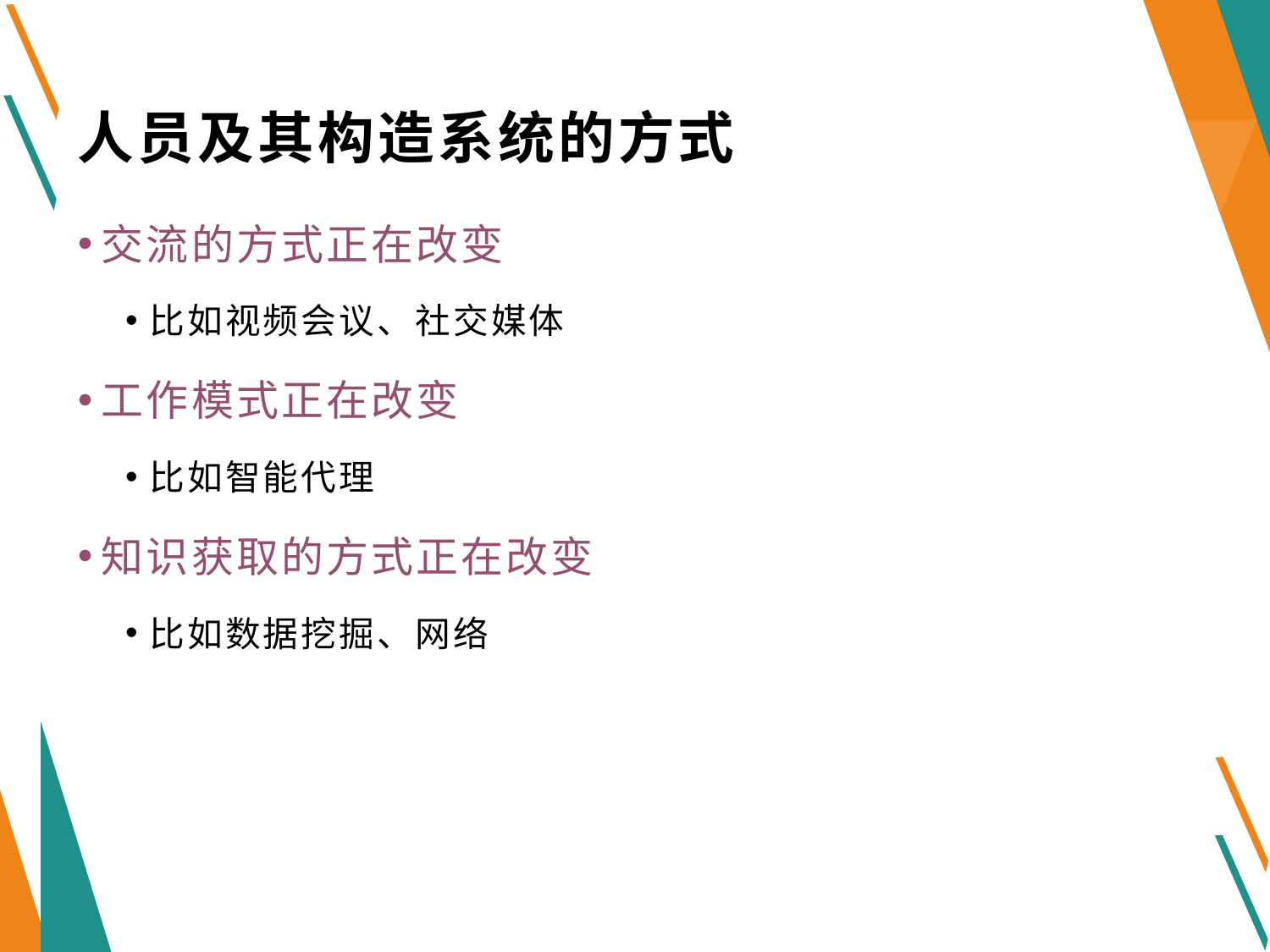

# 人员及其构造系统的方式
交流的方式正在改变
比如视频会议、社交媒体
工作模式正在改变
比如智能代理
知识获取的方式正在改变
比如数据挖掘、网络
3